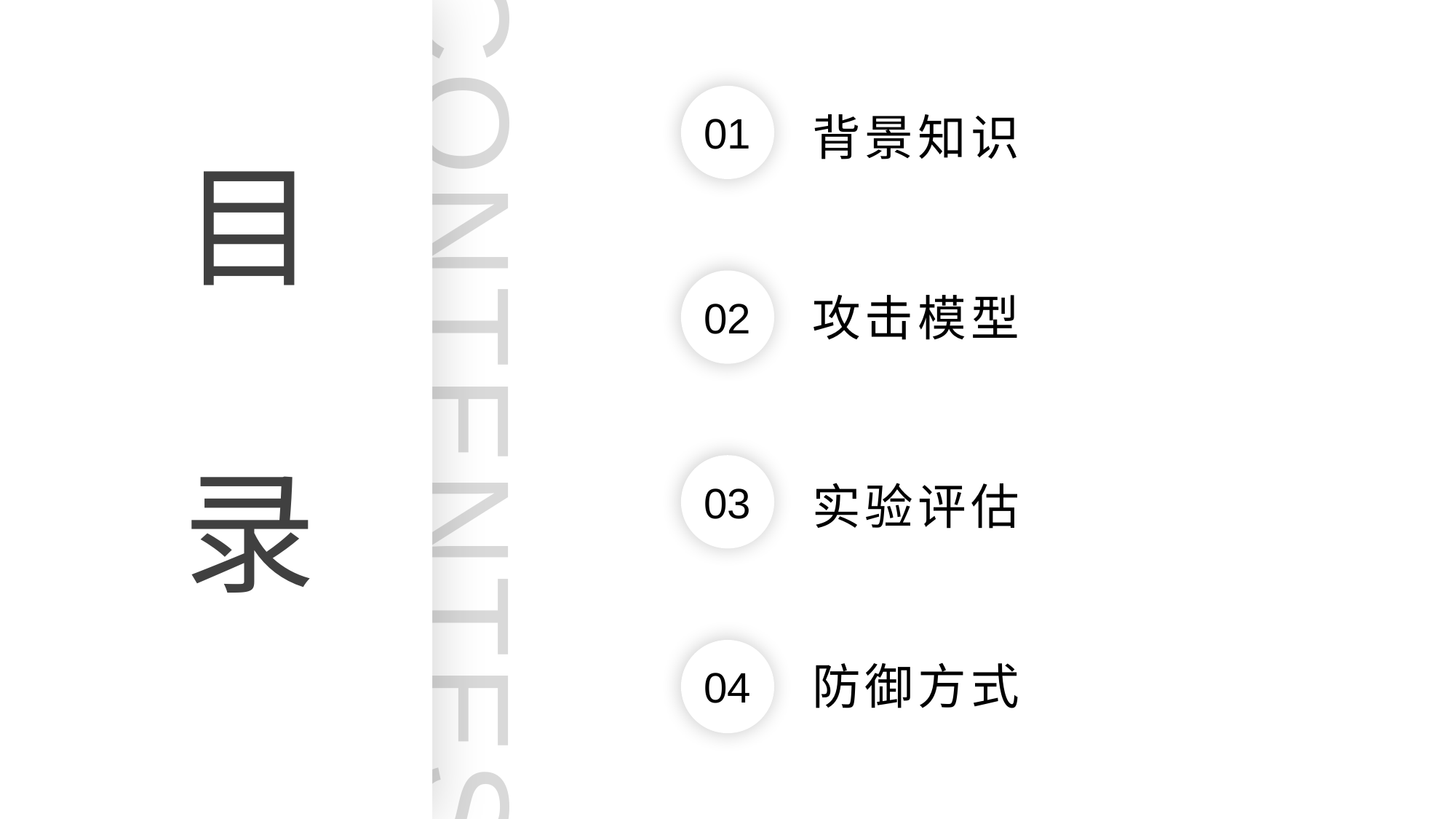

01
背景知识
目

02
攻击模型
CONTENTES
录

03
实验评估

04
防御方式